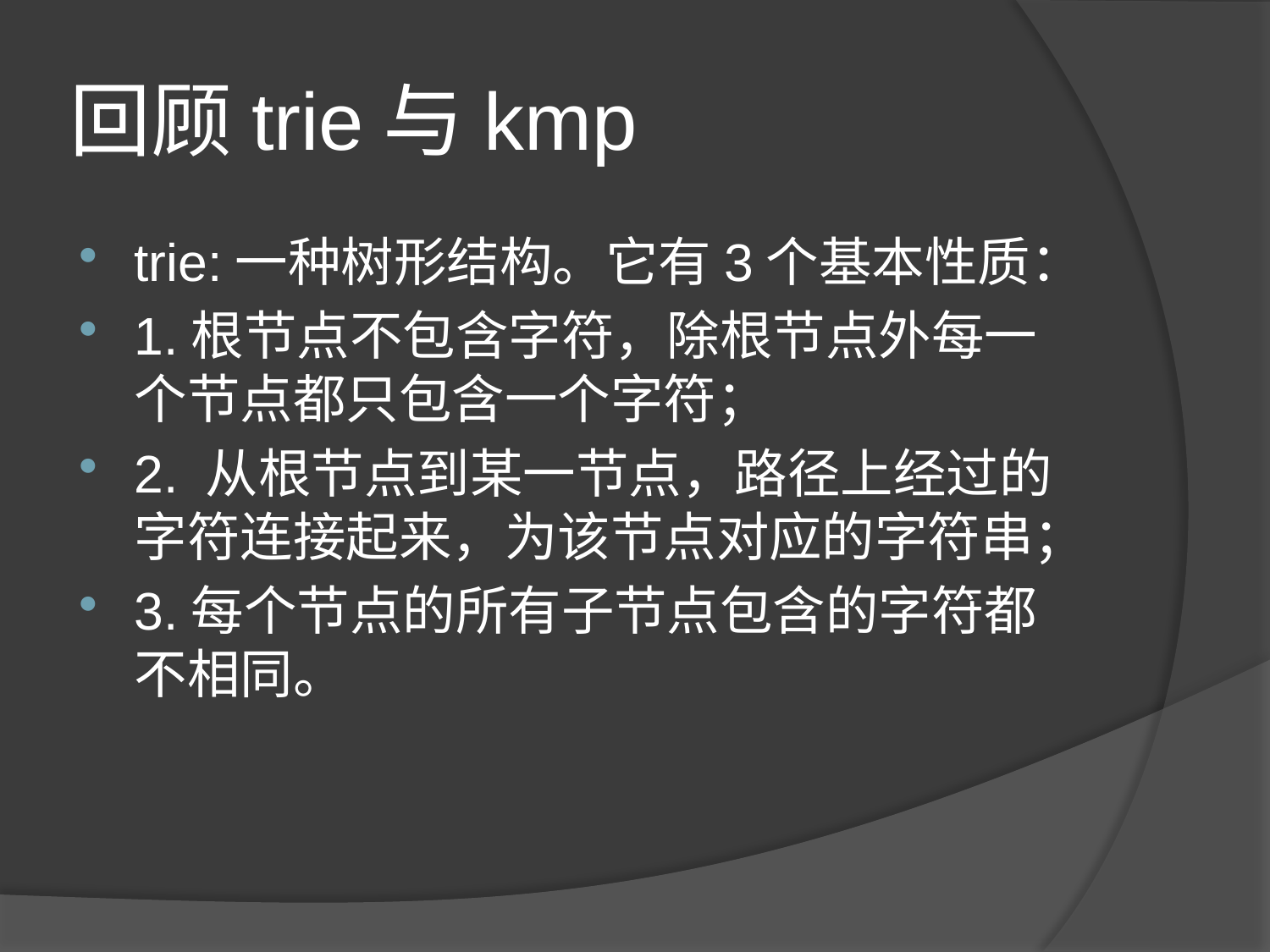

# 回顾trie与kmp
trie:一种树形结构。它有3个基本性质：
1.根节点不包含字符，除根节点外每一个节点都只包含一个字符；
2. 从根节点到某一节点，路径上经过的字符连接起来，为该节点对应的字符串；
3.每个节点的所有子节点包含的字符都不相同。